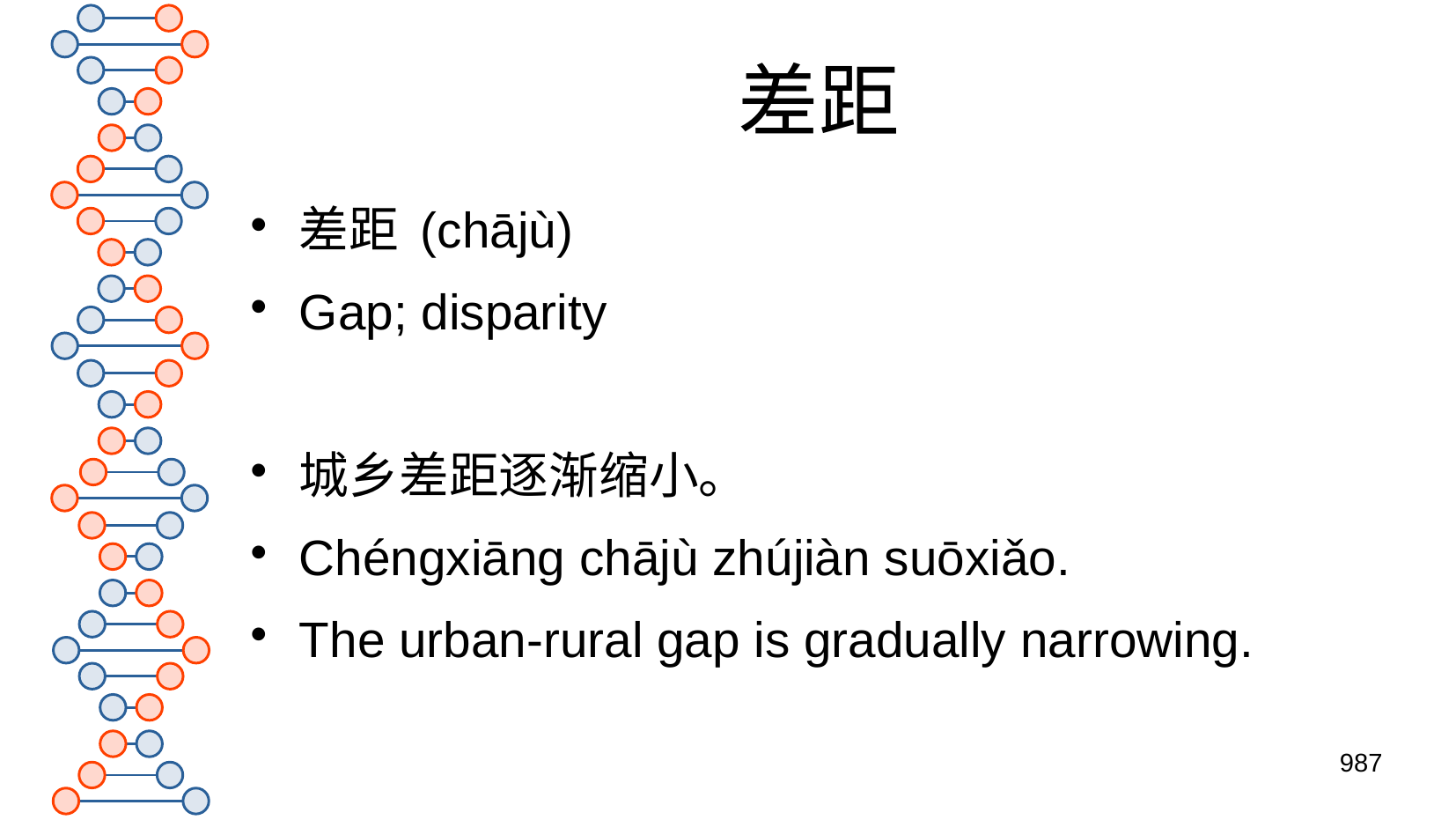

# 差距
差距 (chājù)
Gap; disparity

城乡差距逐渐缩小。
Chéngxiāng chājù zhújiàn suōxiǎo.
The urban-rural gap is gradually narrowing.

987